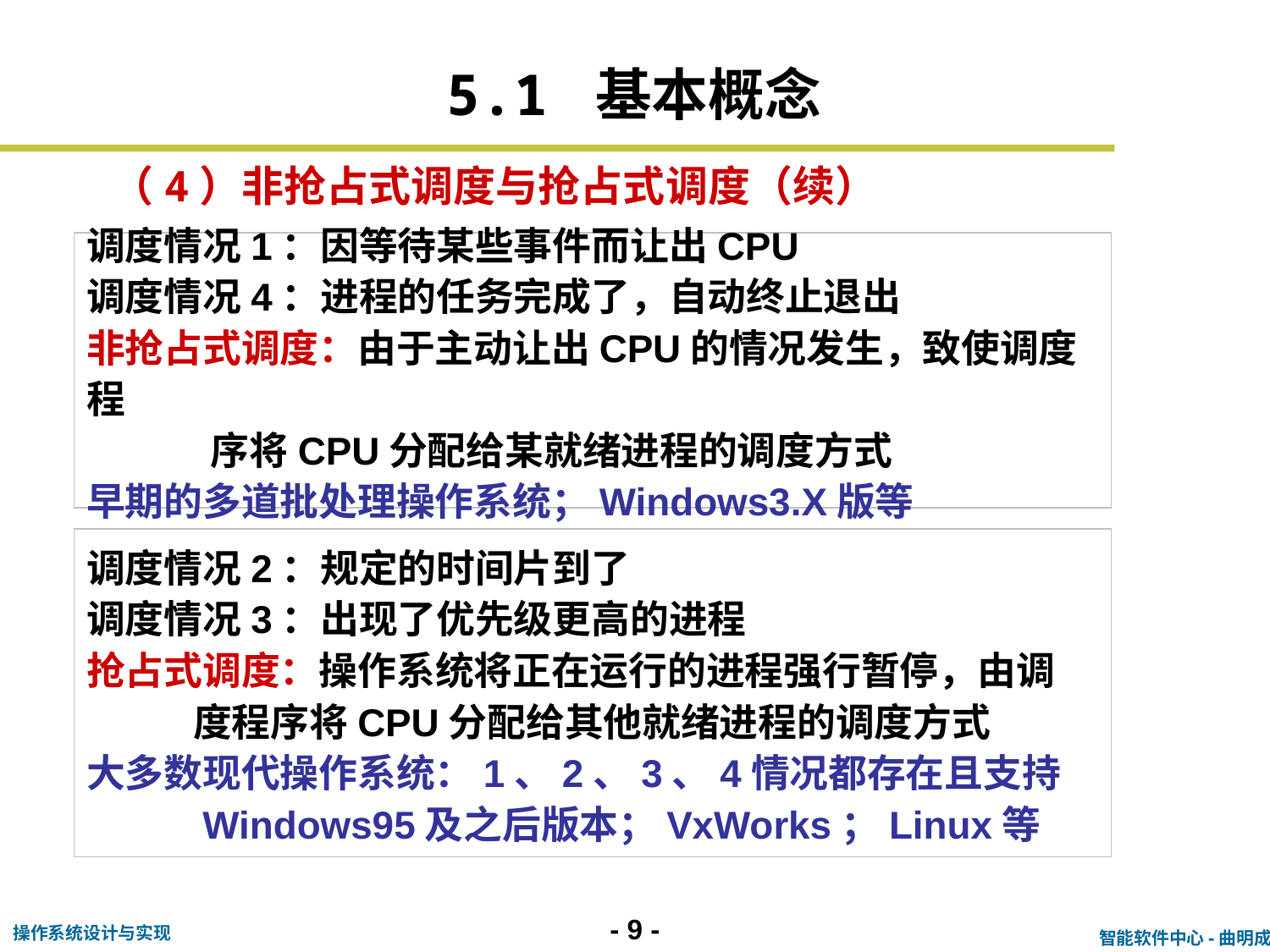

5.1 基本概念
（4）非抢占式调度与抢占式调度（续）
调度情况1：因等待某些事件而让出CPU
调度情况4：进程的任务完成了，自动终止退出
非抢占式调度：由于主动让出CPU的情况发生，致使调度程
              序将CPU分配给某就绪进程的调度方式
早期的多道批处理操作系统；Windows3.X版等
调度情况2：规定的时间片到了
调度情况3：出现了优先级更高的进程
抢占式调度：操作系统将正在运行的进程强行暂停，由调
            度程序将CPU分配给其他就绪进程的调度方式
大多数现代操作系统：1、2、3、4情况都存在且支持
            Windows95及之后版本；VxWorks；Linux等